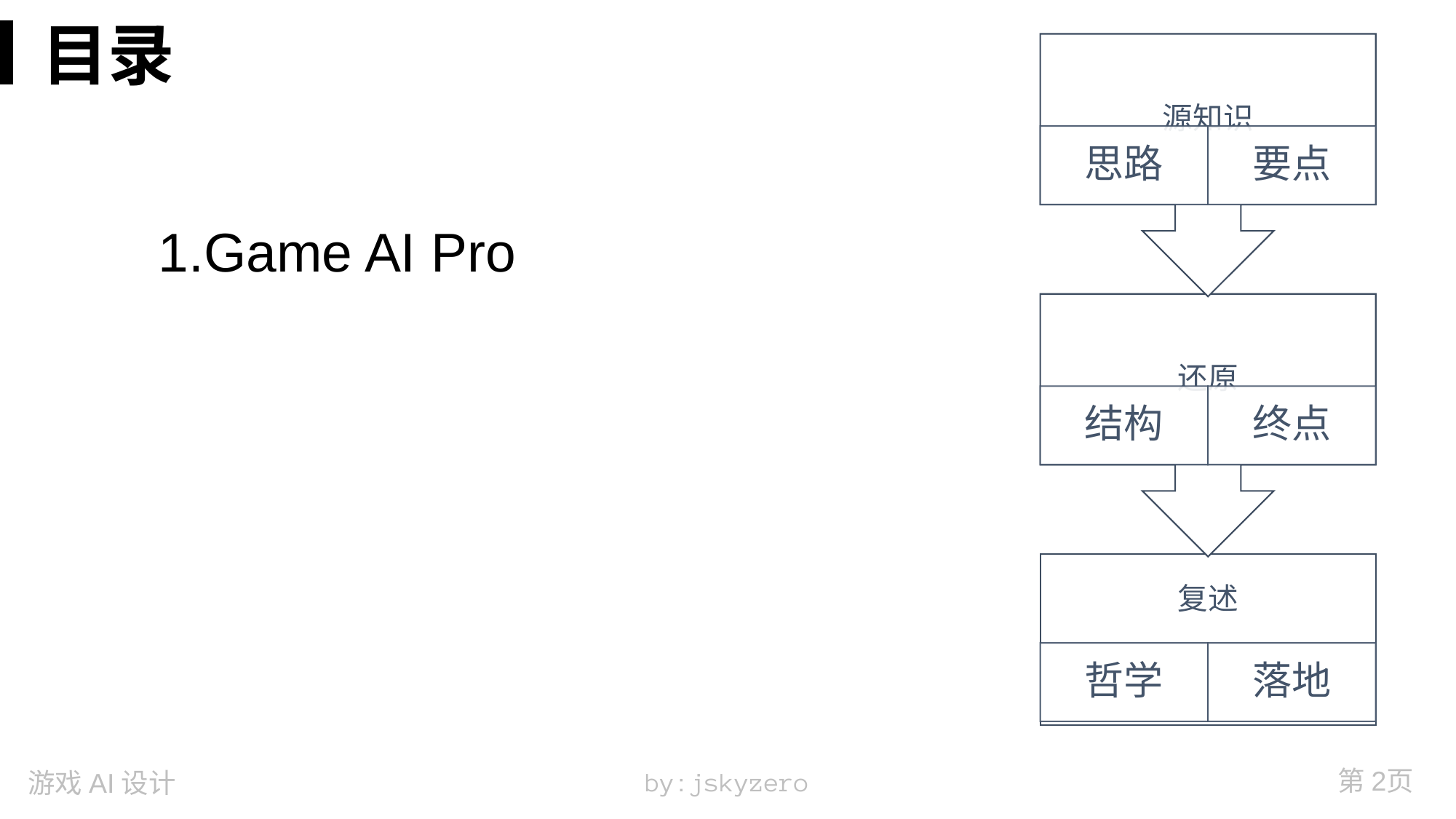

目录
复述
哲学
落地
还原
结构
终点
源知识
思路
要点
Game AI Pro